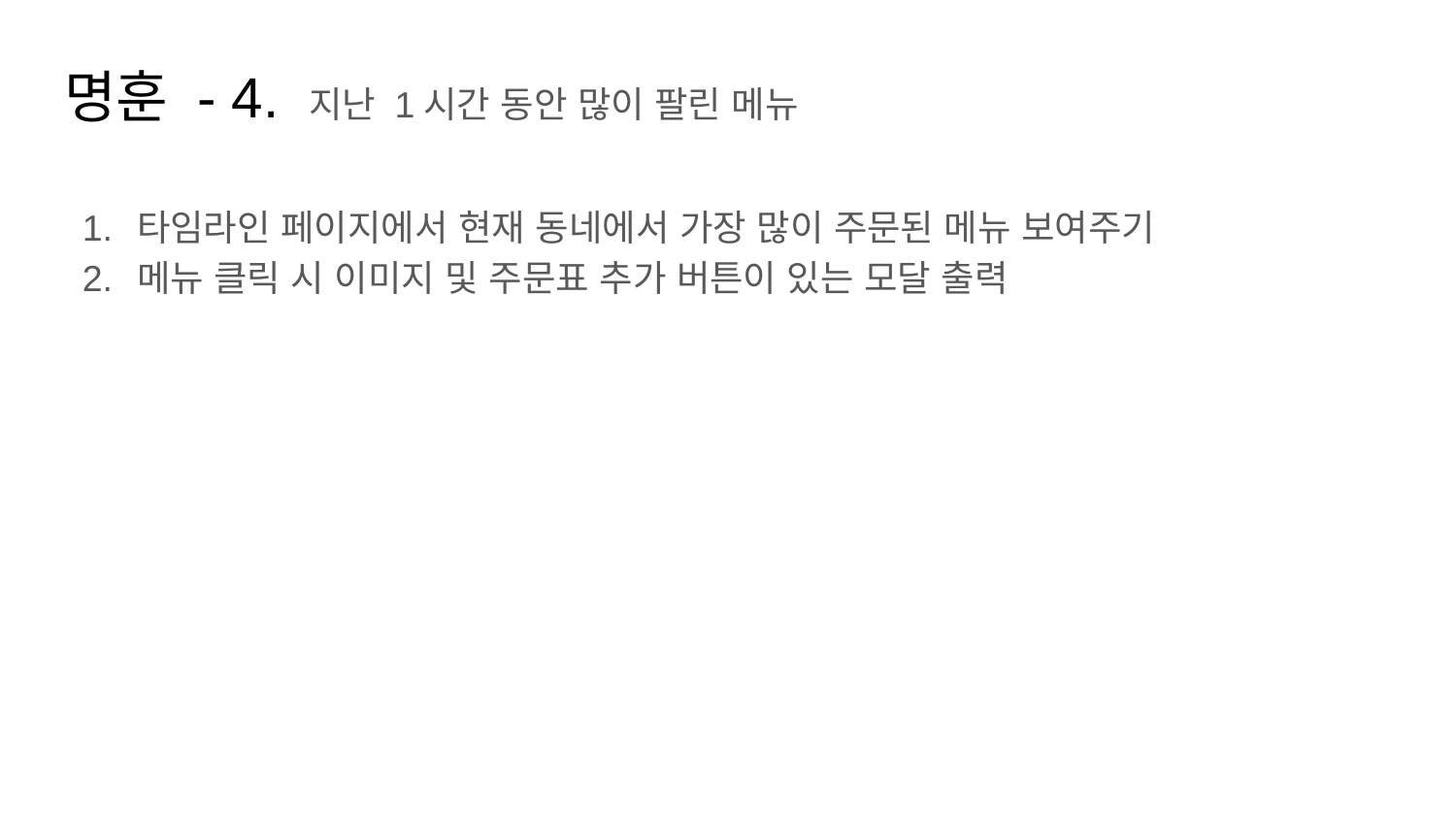

# 명훈 - 4. 지난 1시간 동안 많이 팔린 메뉴

타임라인 페이지에서 현재 동네에서 가장 많이 주문된 메뉴 보여주기
메뉴 클릭 시 이미지 및 주문표 추가 버튼이 있는 모달 출력